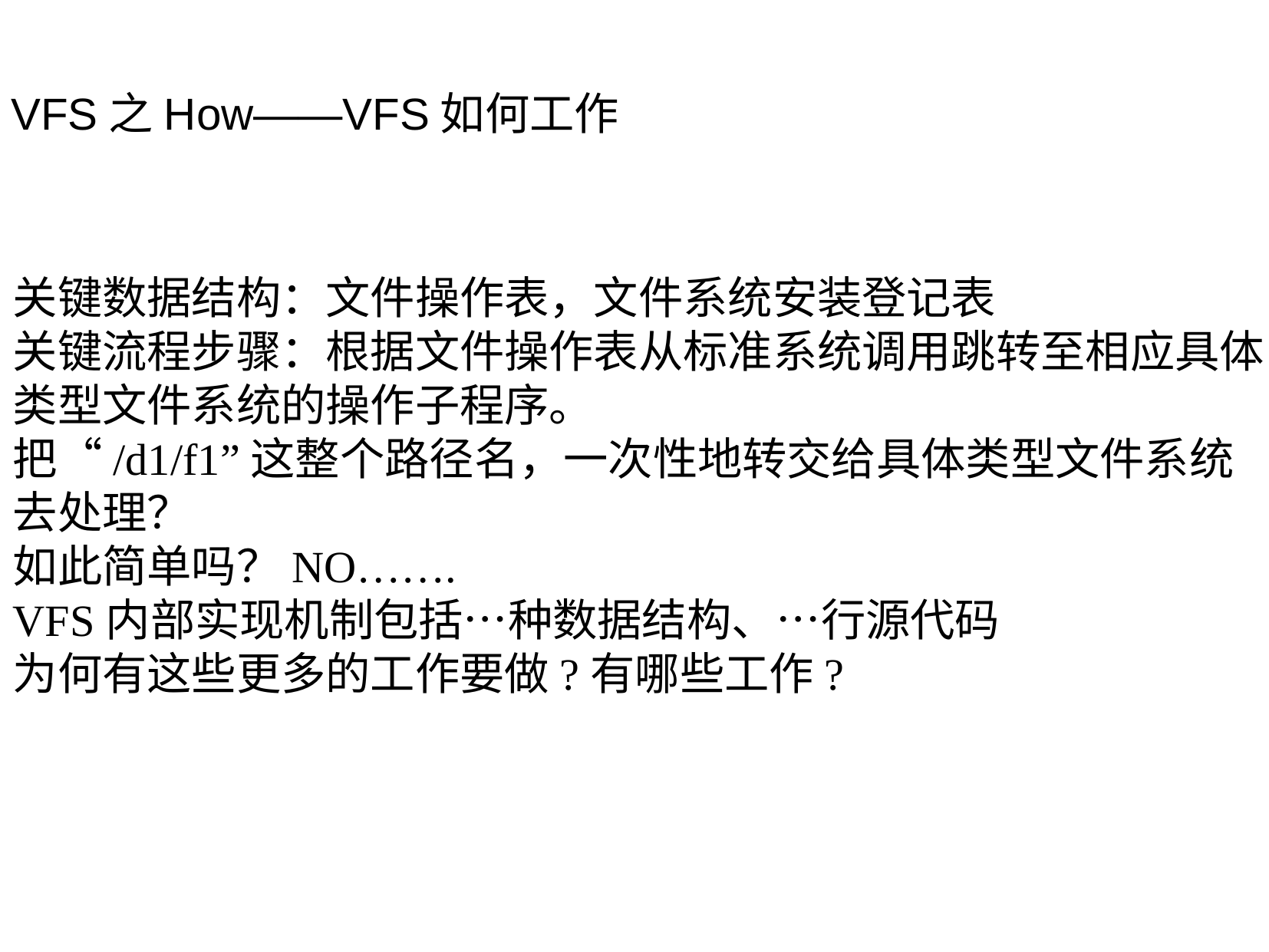

VFS之How——VFS如何工作
关键数据结构：文件操作表，文件系统安装登记表
关键流程步骤：根据文件操作表从标准系统调用跳转至相应具体类型文件系统的操作子程序。
把“/d1/f1”这整个路径名，一次性地转交给具体类型文件系统去处理？
如此简单吗？NO…….
VFS内部实现机制包括…种数据结构、…行源代码
为何有这些更多的工作要做?有哪些工作?